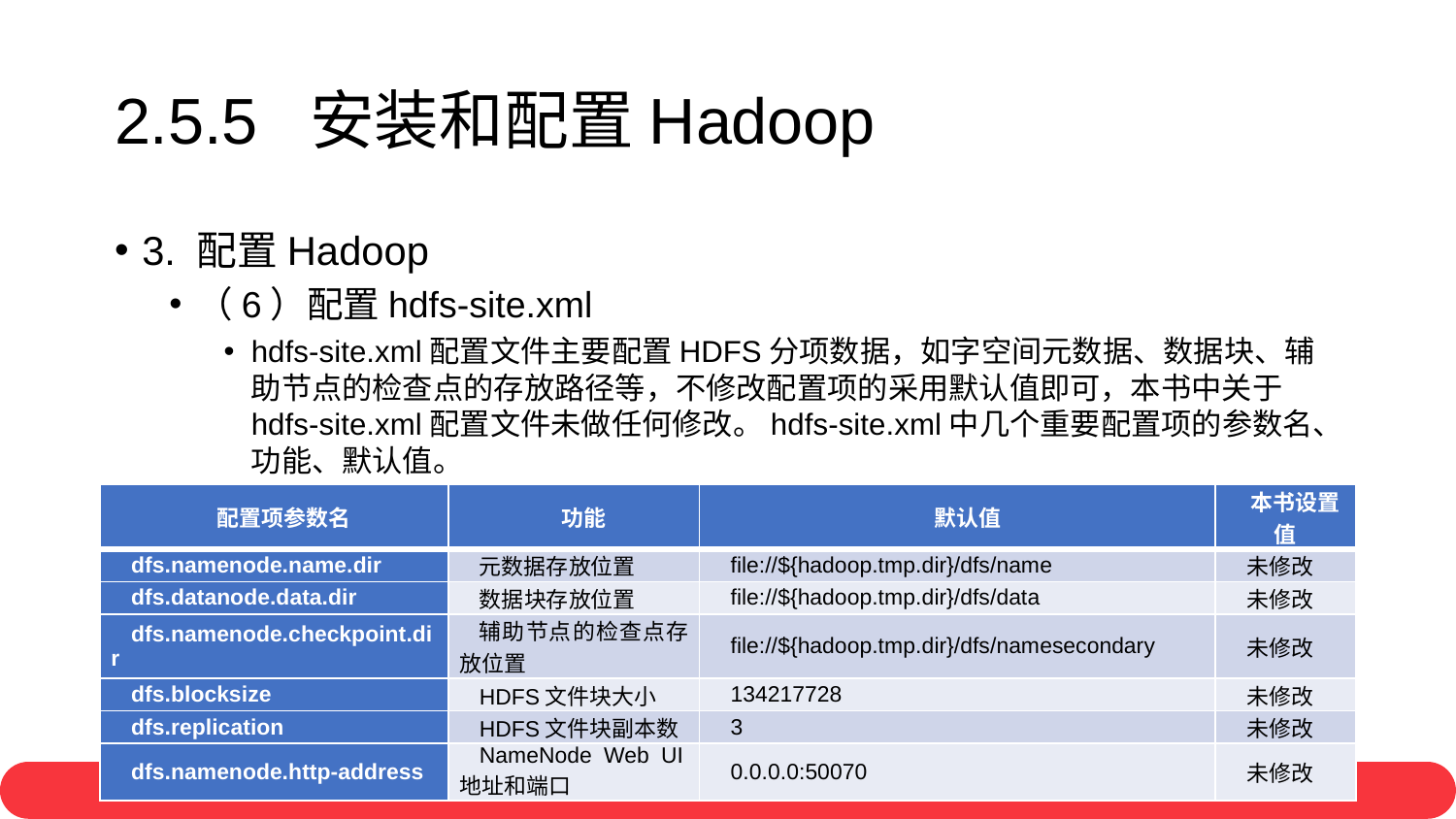

# 2.5.5  安装和配置Hadoop
3. 配置Hadoop
（6）配置hdfs-site.xml
hdfs-site.xml配置文件主要配置HDFS分项数据，如字空间元数据、数据块、辅助节点的检查点的存放路径等，不修改配置项的采用默认值即可，本书中关于hdfs-site.xml配置文件未做任何修改。hdfs-site.xml中几个重要配置项的参数名、功能、默认值。
| 配置项参数名 | 功能 | 默认值 | 本书设置值 |
| --- | --- | --- | --- |
| dfs.namenode.name.dir | 元数据存放位置 | file://${hadoop.tmp.dir}/dfs/name | 未修改 |
| dfs.datanode.data.dir | 数据块存放位置 | file://${hadoop.tmp.dir}/dfs/data | 未修改 |
| dfs.namenode.checkpoint.dir | 辅助节点的检查点存放位置 | file://${hadoop.tmp.dir}/dfs/namesecondary | 未修改 |
| dfs.blocksize | HDFS文件块大小 | 134217728 | 未修改 |
| dfs.replication | HDFS文件块副本数 | 3 | 未修改 |
| dfs.namenode.http-address | NameNode Web UI地址和端口 | 0.0.0.0:50070 | 未修改 |